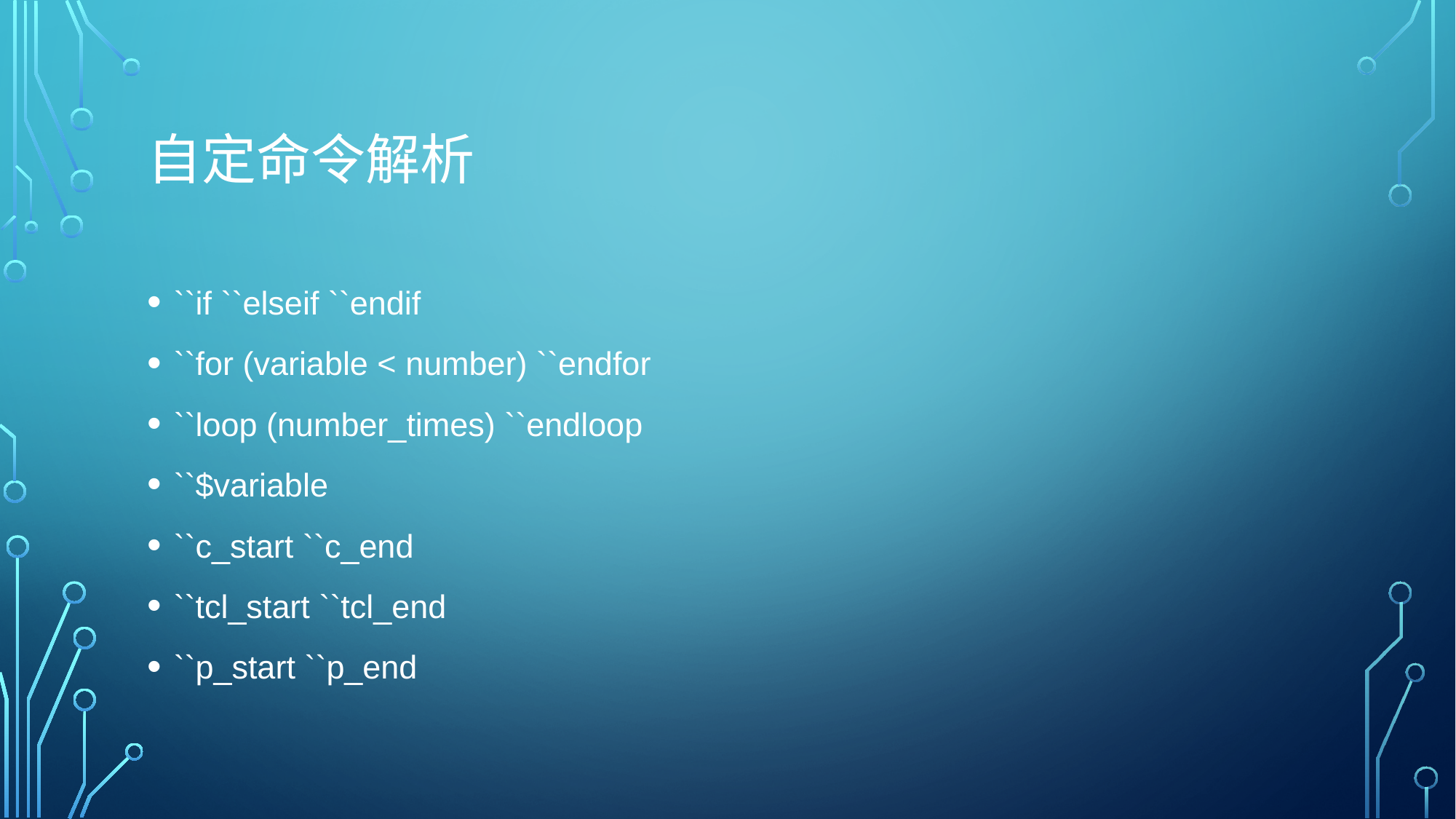

# 自定命令解析
``if ``elseif ``endif
``for (variable < number) ``endfor
``loop (number_times) ``endloop
``$variable
``c_start ``c_end
``tcl_start ``tcl_end
``p_start ``p_end